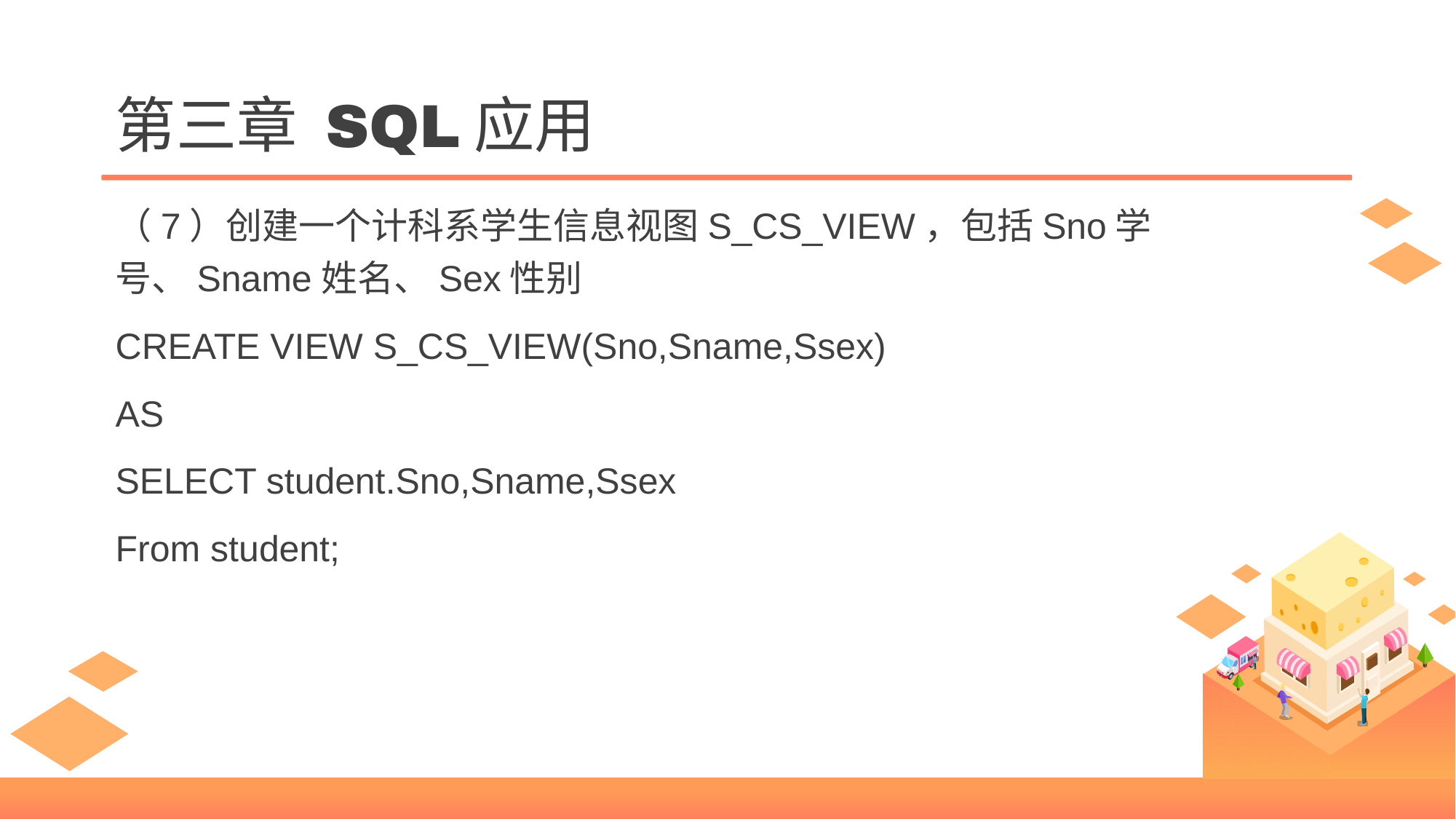

# 第三章 SQL应用
（7）创建一个计科系学生信息视图S_CS_VIEW，包括Sno学号、Sname姓名、Sex性别
CREATE VIEW S_CS_VIEW(Sno,Sname,Ssex)
AS
SELECT student.Sno,Sname,Ssex
From student;